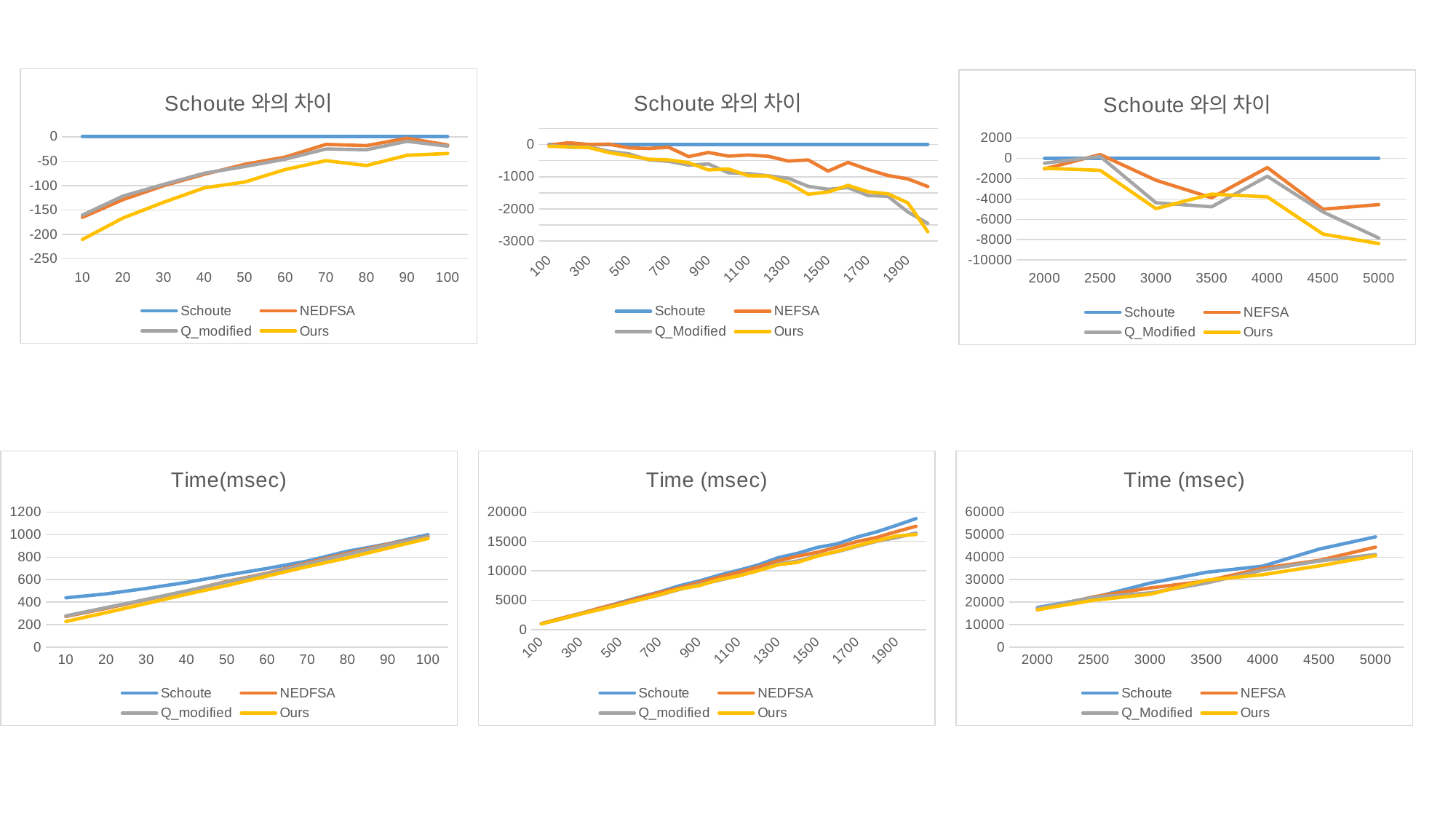

### Chart: Schoute와의 차이

| Category | Schoute | NEDFSA | Q_modified | Ours |
|---|---|---|---|---|
| 10 | 0.0 | -165.30998180000404 | -160.51514890000203 | -210.49588310000803 |
| 20 | 0.0 | -128.902140500001 | -121.68749170000098 | -166.60245070000002 |
| 30 | 0.0 | -100.53629020000096 | -97.75446259999995 | -134.33102719999698 |
| 40 | 0.0 | -77.07733939999997 | -74.92793200000199 | -104.988084900003 |
| 50 | 0.0 | -56.66787500000305 | -61.10502680000002 | -92.78886560000103 |
| 60 | 0.0 | -41.77700449999509 | -46.03774099999907 | -67.30374849999805 |
| 70 | 0.0 | -15.841776999996 | -25.199434699997028 | -49.145387400000004 |
| 80 | 0.0 | -18.334906400000932 | -26.793934100002957 | -59.10830319999991 |
| 90 | 0.0 | -3.1361055000030547 | -9.549078900002996 | -38.17561250000301 |
| 100 | 0.0 | -17.131481999998073 | -19.531246799996097 | -34.41069029999903 |

### Chart: Schoute와의 차이

| Category | Schoute | NEFSA | Q_Modified | Ours |
|---|---|---|---|---|
| 100 | 0.0 | -15.10745319999603 | -19.660286599996084 | -52.905111799999986 |
| 200 | 0.0 | 53.16325619998997 | -86.16976560000012 | -72.85125900000003 |
| 300 | 0.0 | 0.7951034000197978 | -72.71639089998007 | -92.3550837999801 |
| 400 | 0.0 | 11.775987799989707 | -209.6764647999703 | -250.8654603999803 |
| 500 | 0.0 | -103.41037629999937 | -287.75733500000024 | -350.8896357000094 |
| 600 | 0.0 | -123.92450589996952 | -476.1670286999497 | -455.6844028999694 |
| 700 | 0.0 | -85.03287570003067 | -520.5387005999601 | -476.7023676999506 |
| 800 | 0.0 | -374.0749665000094 | -638.5125903000198 | -564.0811413000602 |
| 900 | 0.0 | -247.99908150003102 | -603.7482689999906 | -787.6529123000009 |
| 1000 | 0.0 | -360.1948523000392 | -876.7717894999805 | -759.7213159000403 |
| 1100 | 0.0 | -326.45382230001997 | -903.7459333999795 | -968.2881697000103 |
| 1200 | 0.0 | -364.33574290010074 | -971.2040662001 | -977.998672400101 |
| 1300 | 0.0 | -512.4543952001004 | -1047.8984774002001 | -1185.4783589002 |
| 1400 | 0.0 | -478.55130760029897 | -1297.7733849003998 | -1543.2263854004996 |
| 1500 | 0.0 | -824.5732692004003 | -1389.2160638003988 | -1473.0153074003993 |
| 1600 | 0.0 | -555.671793900101 | -1337.644938900501 | -1268.2016119003001 |
| 1700 | 0.0 | -775.4312560001999 | -1582.4878365005989 | -1466.1910398006003 |
| 1800 | 0.0 | -961.6014737005025 | -1608.4331897005013 | -1530.0988504007018 |
| 1900 | 0.0 | -1068.0212292005017 | -2095.3939810008014 | -1808.9086581008014 |
| 2000 | 0.0 | -1304.4647772006974 | -2447.8167557011984 | -2708.8139784014984 |

### Chart: Schoute와의 차이

| Category | Schoute | NEFSA | Q_Modified | Ours |
|---|---|---|---|---|
| 2000 | 0.0 | -1038.3787400006004 | -476.1266410003009 | -981.3619860002 |
| 2500 | 0.0 | 367.8695599997991 | 178.3546650001008 | -1182.7446510006994 |
| 3000 | 0.0 | -2153.0589550022014 | -4368.352321003498 | -4949.128921003801 |
| 3500 | 0.0 | -3880.3259960027026 | -4762.5108100040015 | -3518.7549220031033 |
| 4000 | 0.0 | -915.7061710006965 | -1761.844563001796 | -3785.4851800027973 |
| 4500 | 0.0 | -5005.229732004504 | -5274.2871140041025 | -7447.389826006605 |
| 5000 | 0.0 | -4547.176678004398 | -7829.845791007698 | -8382.546859008398 |

### Chart: Time(msec)

| Category | Schoute | NEDFSA | Q_modified | Ours |
|---|---|---|---|---|
| 10 | 439.394445700003 | 274.084463899999 | 278.879296800001 | 228.898562599995 |
| 20 | 473.9238532 | 345.021712699999 | 352.236361499999 | 307.3214025 |
| 30 | 522.571126699997 | 422.034836499996 | 424.816664099997 | 388.2400995 |
| 40 | 575.575562100001 | 498.498222700001 | 500.647630099999 | 470.587477199998 |
| 50 | 640.7900326 | 584.122157599997 | 579.6850058 | 548.001166999999 |
| 60 | 699.674463299999 | 657.897458800004 | 653.6367223 | 632.370714800001 |
| 70 | 765.093940899999 | 749.252163900003 | 739.894506200002 | 715.948553499999 |
| 80 | 852.577200500003 | 834.242294100002 | 825.7832664 | 793.468897300003 |
| 90 | 917.466652000002 | 914.330546499999 | 907.917573099999 | 879.291039499999 |
| 100 | 999.658158200002 | 982.526676200004 | 980.126911400006 | 965.247467900003 |

### Chart: Time (msec)

| Category | Schoute | NEDFSA | Q_modified | Ours |
|---|---|---|---|---|
| 100 | 1007.9969048 | 992.889451600004 | 988.336618200004 | 955.091793 |
| 200 | 1852.73145869999 | 1905.89471489998 | 1766.56169309999 | 1779.88019969999 |
| 300 | 2739.44885099993 | 2740.24395439995 | 2666.73246009995 | 2647.09376719995 |
| 400 | 3669.45776159988 | 3681.23374939987 | 3459.78129679991 | 3418.5923011999 |
| 500 | 4584.58380459982 | 4481.17342829982 | 4296.82646959982 | 4233.69416889981 |
| 600 | 5540.16260669973 | 5416.23810079976 | 5063.99557799978 | 5084.47820379976 |
| 700 | 6400.89685149966 | 6315.86397579963 | 5880.3581508997 | 5924.19448379971 |
| 800 | 7452.43893939965 | 7078.36397289964 | 6813.92634909963 | 6888.35779809959 |
| 900 | 8249.19707259963 | 8001.1979910996 | 7645.44880359964 | 7461.54416029963 |
| 1000 | 9243.8894854996 | 8883.69463319956 | 8367.11769599962 | 8484.16816959956 |
| 1100 | 10083.1527677996 | 9756.69894549958 | 9179.40683439962 | 9114.86459809959 |
| 1200 | 11001.1799856997 | 10636.8442427996 | 10029.9759194996 | 10023.1813132996 |
| 1300 | 12211.4803203999 | 11699.0259251998 | 11163.5818429997 | 11026.0019614997 |
| 1400 | 12976.8070056002 | 12498.2556979999 | 11679.0336206998 | 11433.5806201997 |
| 1500 | 13975.8904362004 | 13151.317167 | 12586.6743724 | 12502.8751288 |
| 1600 | 14577.6872535005 | 14022.0154596004 | 13240.0423146 | 13309.4856416002 |
| 1700 | 15737.5175479008 | 14962.0862919006 | 14155.0297114002 | 14271.3265081002 |
| 1800 | 16624.6026749012 | 15663.0012012007 | 15016.1694852007 | 15094.5038245005 |
| 1900 | 17725.8019298016 | 16657.7807006011 | 15630.4079488008 | 15916.8932717008 |
| 2000 | 18880.6315860023 | 17576.1668088016 | 16432.8148303011 | 16171.8176076008 |

### Chart: Time (msec)

| Category | Schoute | NEFSA | Q_Modified | Ours |
|---|---|---|---|---|
| 2000 | 17651.2205930015 | 16612.8418530009 | 17175.0939520012 | 16669.8586070013 |
| 2500 | 22065.223256004 | 22433.0928160038 | 22243.5779210041 | 20882.4786050033 |
| 3000 | 28484.3826390086 | 26331.3236840064 | 24116.0303180051 | 23535.2537180048 |
| 3500 | 33272.9535430117 | 29392.627547009 | 28510.4427330077 | 29754.1986210086 |
| 4000 | 36000.4215900141 | 35084.7154190134 | 34238.5770270123 | 32214.9364100113 |
| 4500 | 43550.8263840201 | 38545.5966520156 | 38276.539270016 | 36103.4365580135 |
| 5000 | 48992.0692140259 | 44444.8925360215 | 41162.2234230182 | 40609.5223550175 |